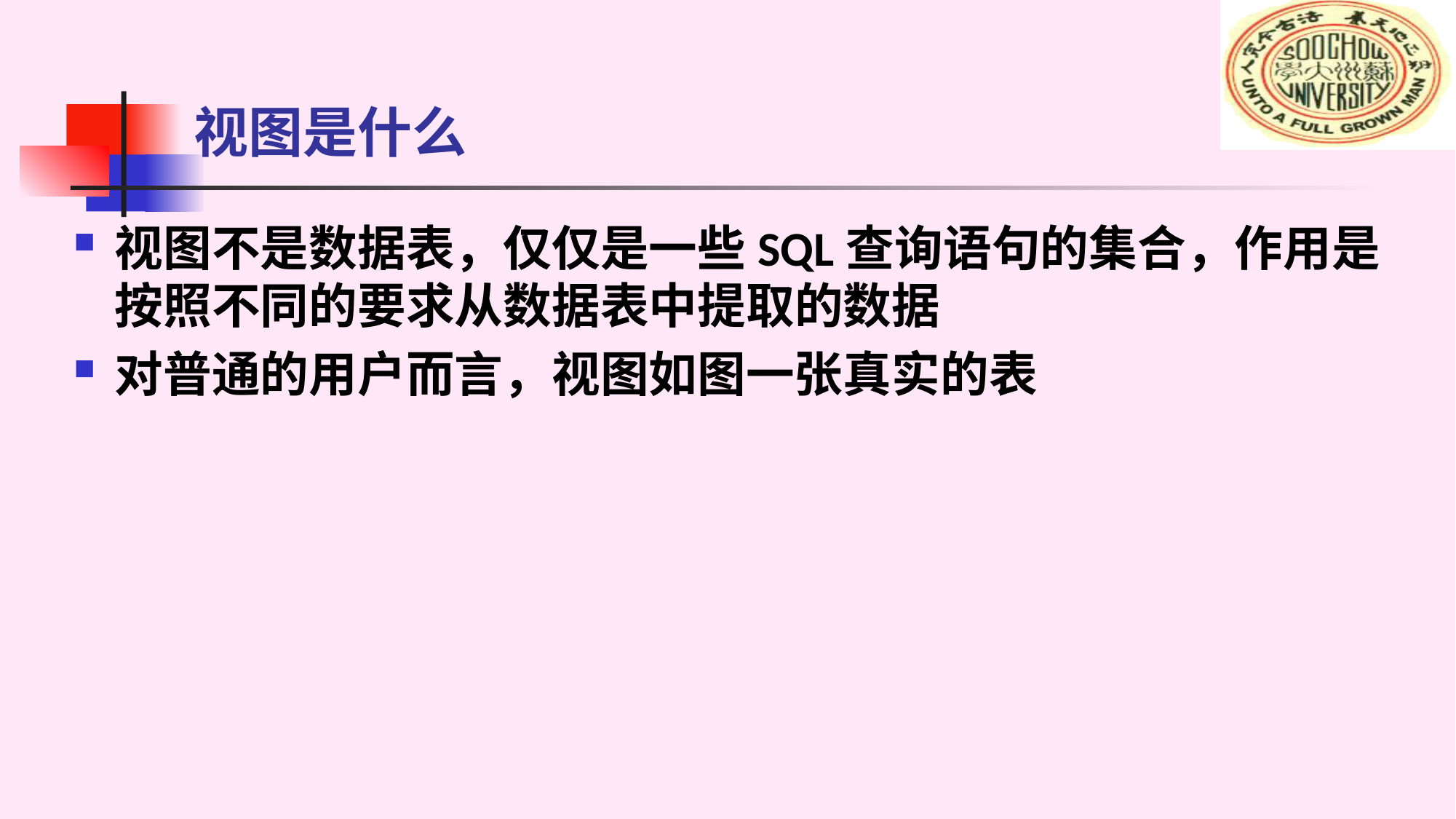

# 视图是什么
视图不是数据表，仅仅是一些SQL查询语句的集合，作用是按照不同的要求从数据表中提取的数据
对普通的用户而言，视图如图一张真实的表